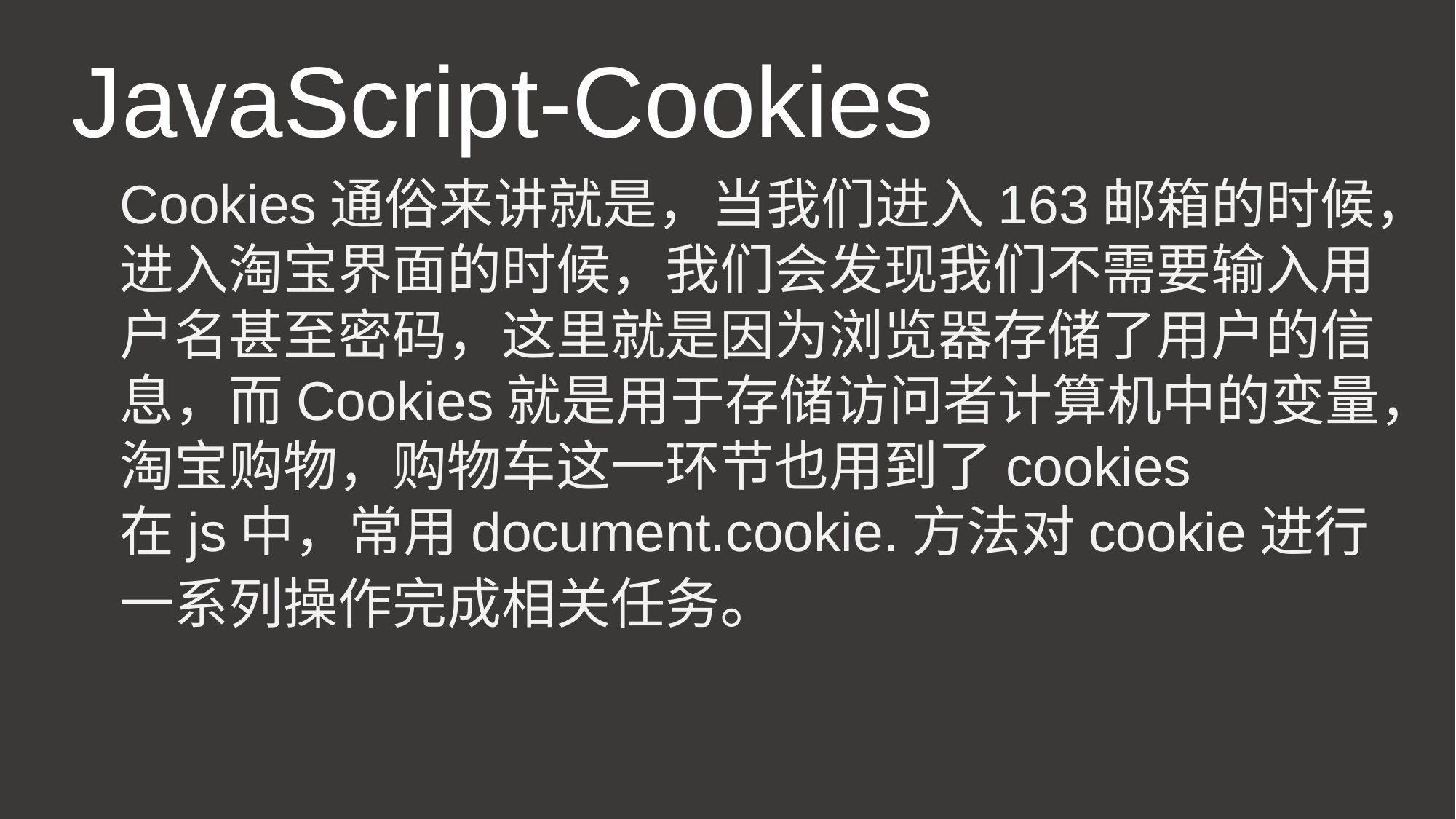

JavaScript-Cookies
Cookies通俗来讲就是，当我们进入163邮箱的时候，进入淘宝界面的时候，我们会发现我们不需要输入用户名甚至密码，这里就是因为浏览器存储了用户的信息，而Cookies就是用于存储访问者计算机中的变量，淘宝购物，购物车这一环节也用到了cookies
在js中，常用document.cookie.方法对cookie进行一系列操作完成相关任务。